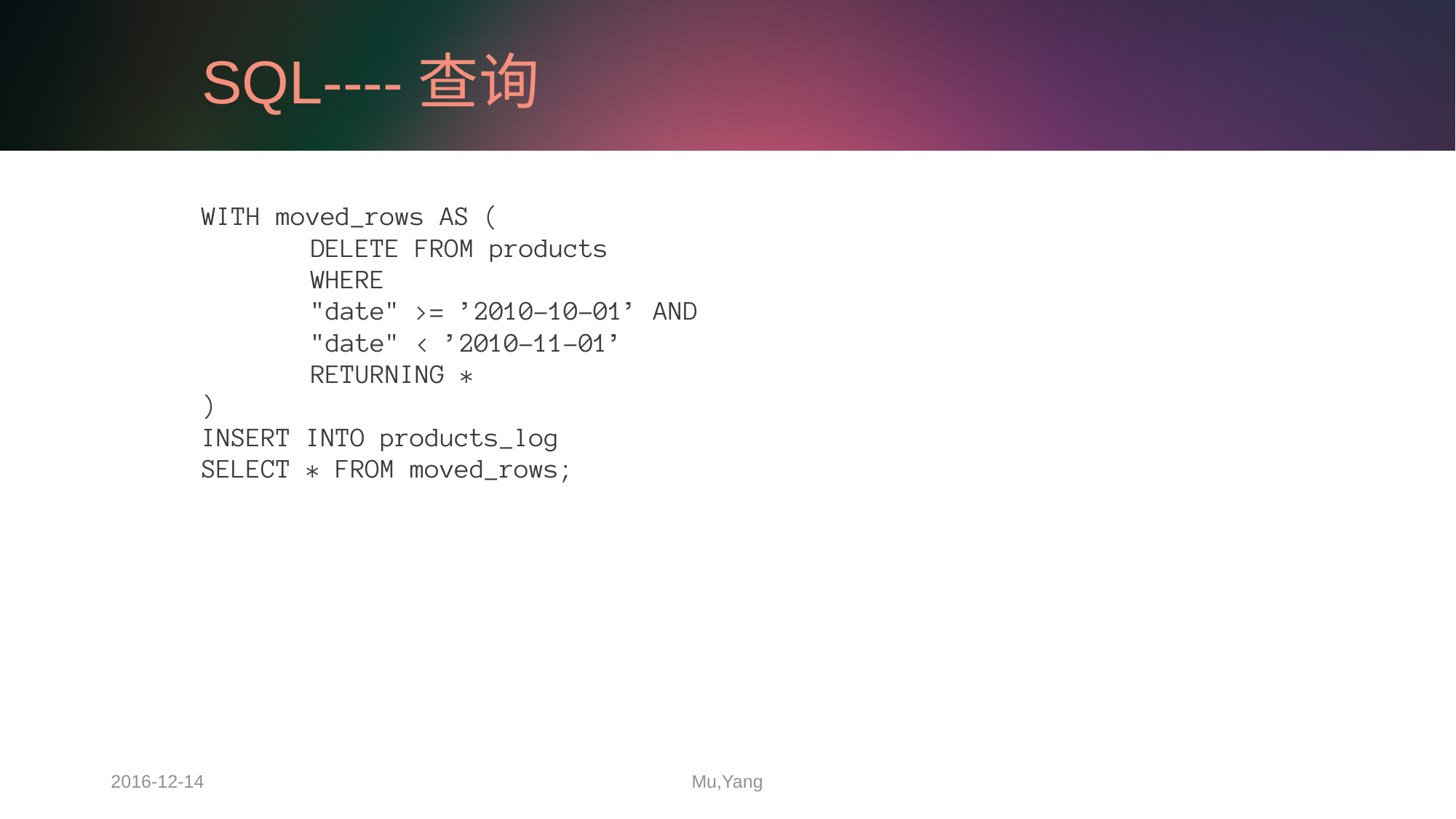

# SQL----查询
WITH moved_rows AS (
	DELETE FROM products
	WHERE
	"date" >= ’2010-10-01’ AND
	"date" < ’2010-11-01’
	RETURNING *
)
INSERT INTO products_log
SELECT * FROM moved_rows;
2016-12-14
Mu,Yang
92